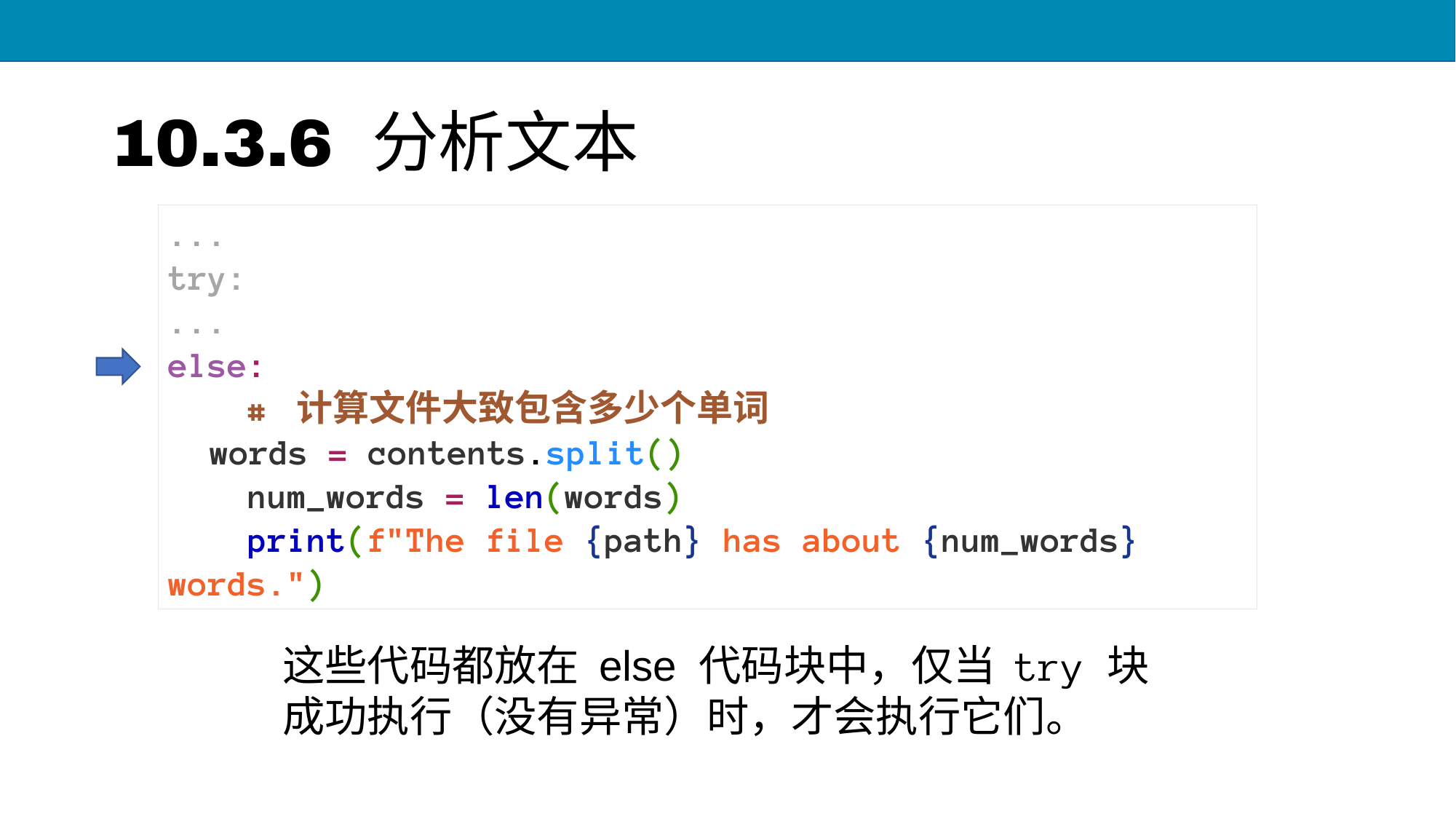

# 10.3.6 分析文本
...
try:
...
else:
    # 计算文件大致包含多少个单词
    words = contents.split()
    num_words = len(words)
    print(f"The file {path} has about {num_words} words.")

这些代码都放在 else 代码块中，仅当 try 块成功执行（没有异常）时，才会执行它们。